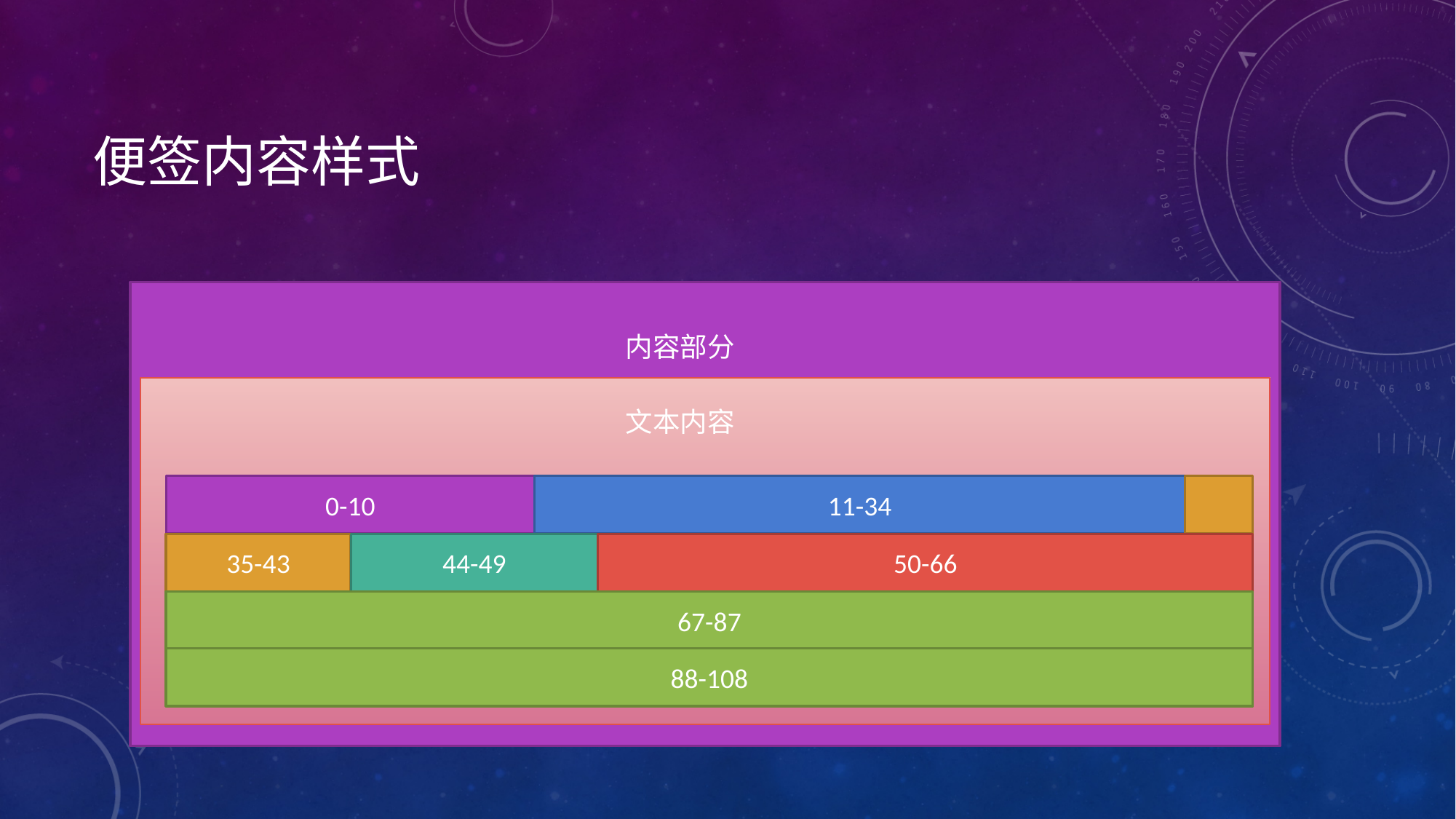

# 便签内容样式

内容部分

文本内容
0-10
11-34

35-43
44-49
50-66
67-87
88-108